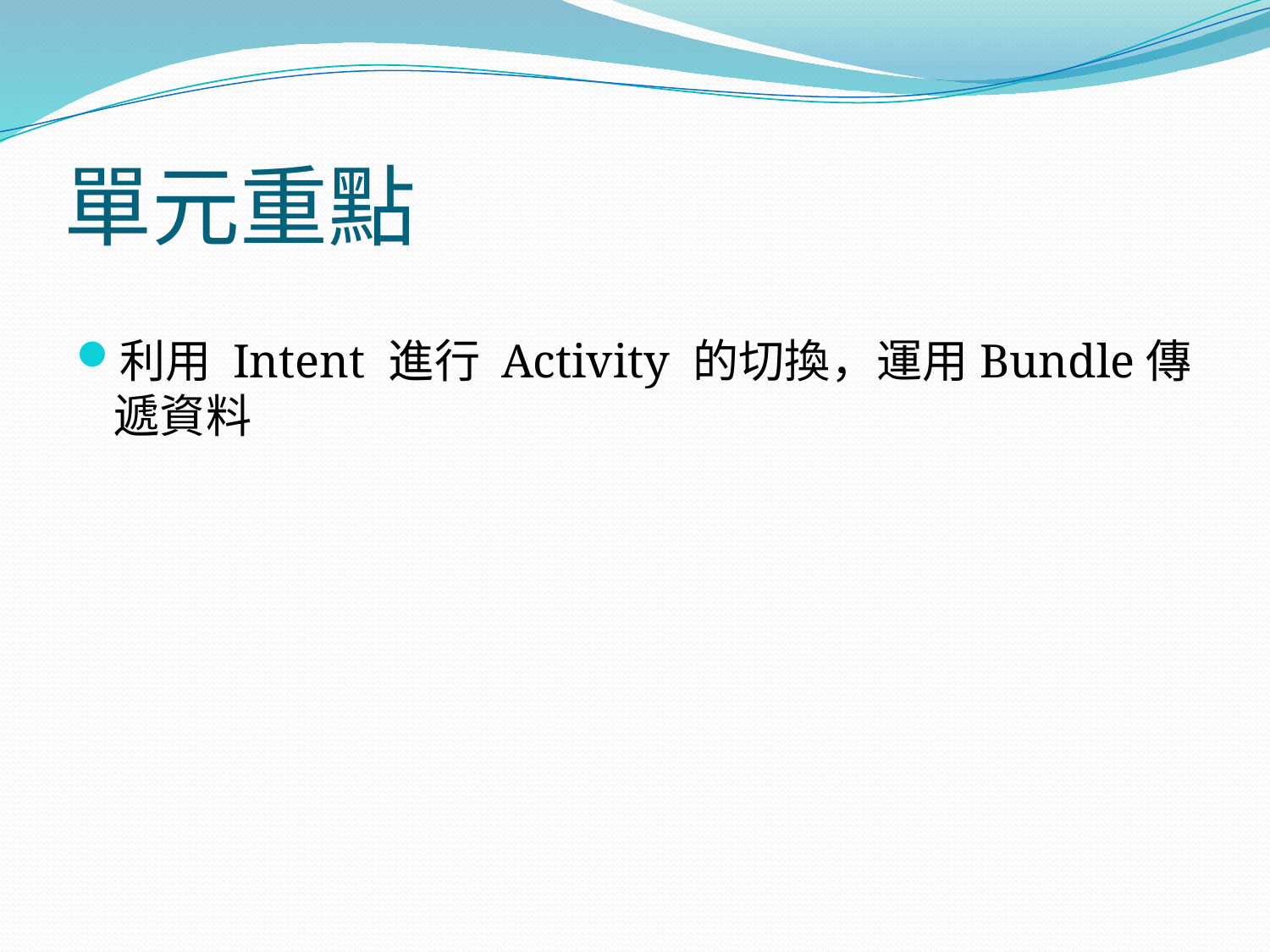

# 單元重點
利用 Intent 進行 Activity 的切換，運用Bundle傳遞資料